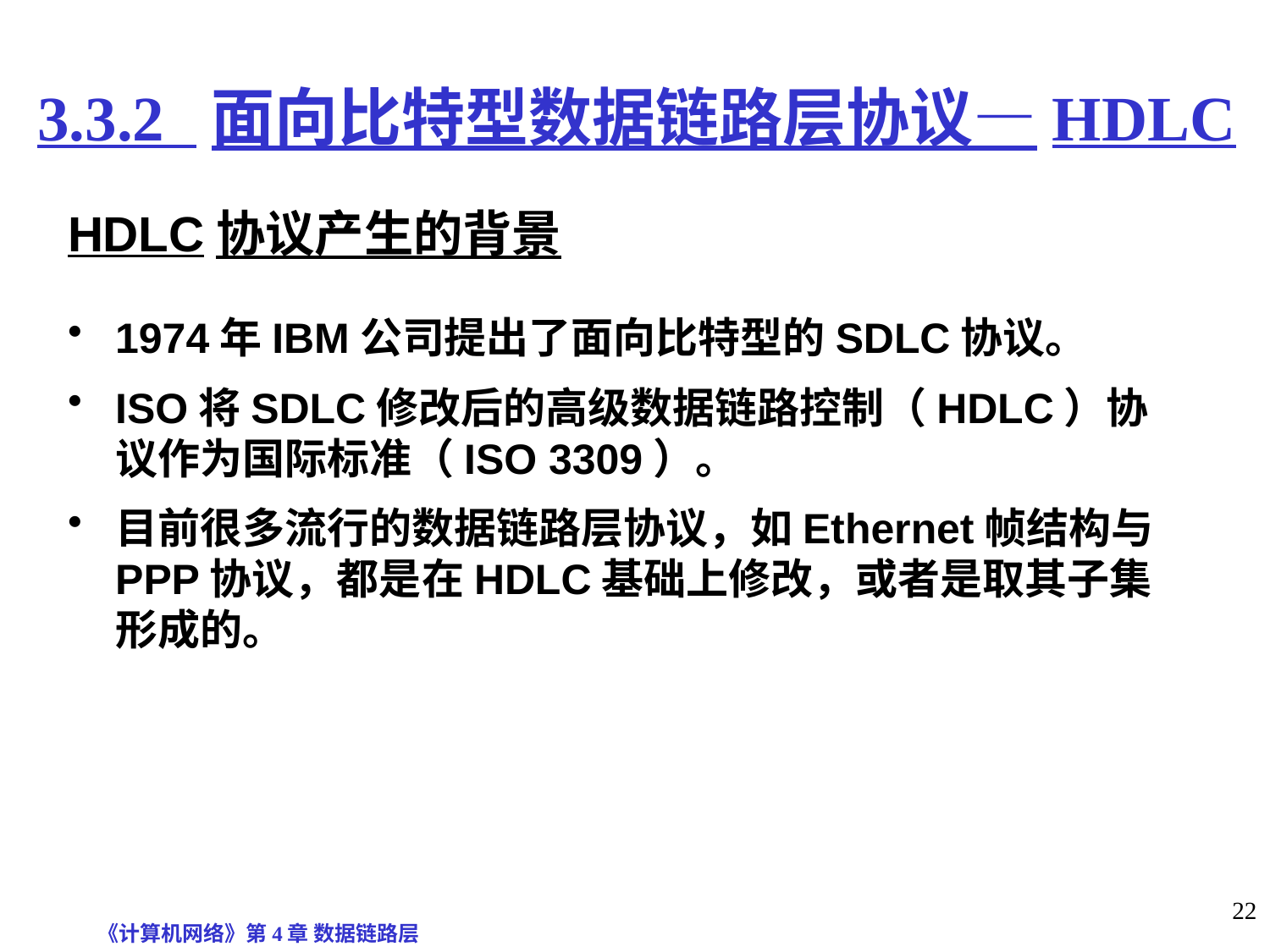

# 3.3.2  面向比特型数据链路层协议—HDLC
HDLC协议产生的背景

1974年IBM公司提出了面向比特型的SDLC协议。
ISO将SDLC修改后的高级数据链路控制（HDLC）协议作为国际标准（ISO 3309）。
目前很多流行的数据链路层协议，如Ethernet帧结构与PPP协议，都是在HDLC基础上修改，或者是取其子集形成的。

《计算机网络》第4章 数据链路层
22